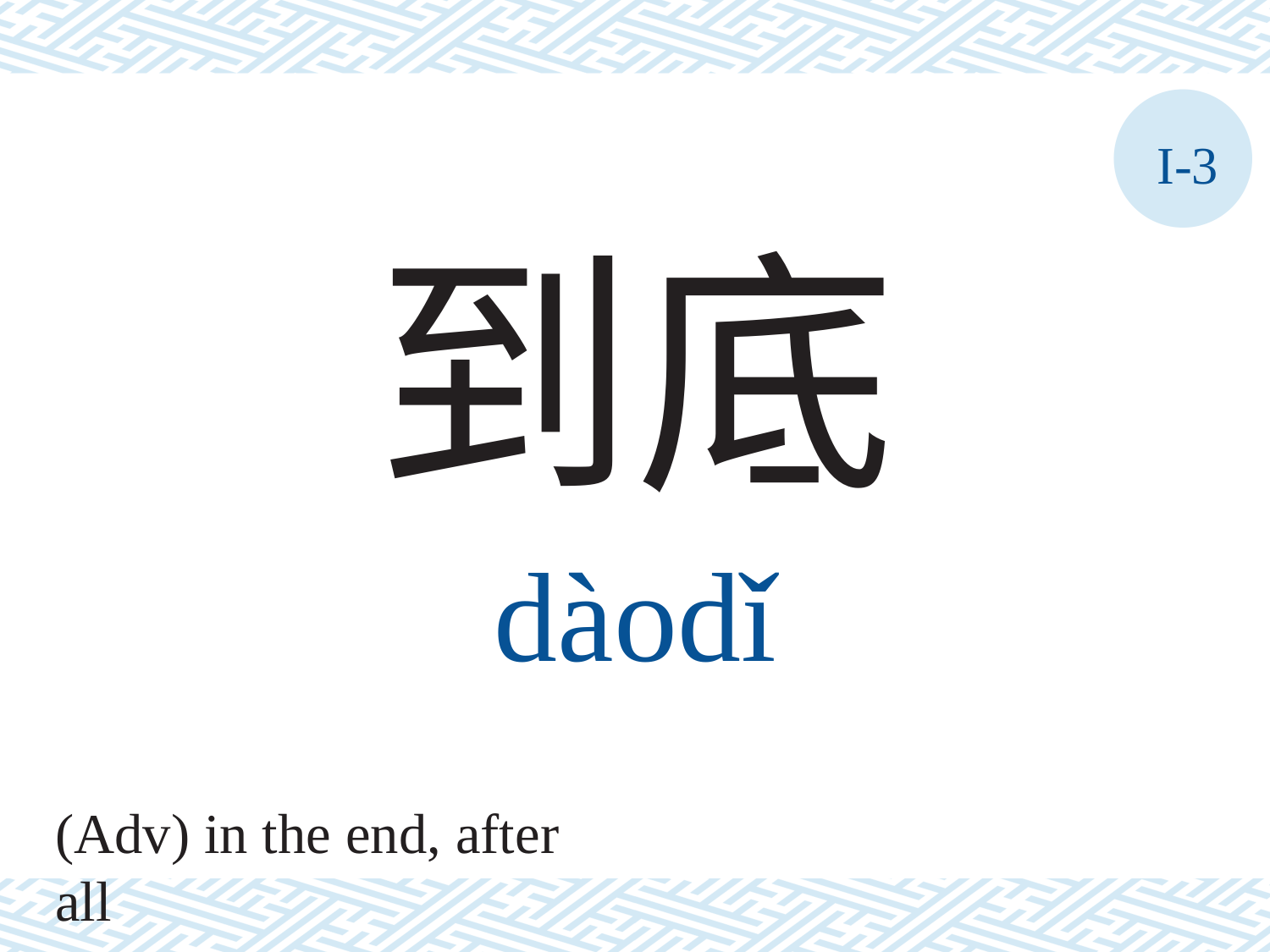

I-3
到底
dàodǐ
(Adv) in the end, after all